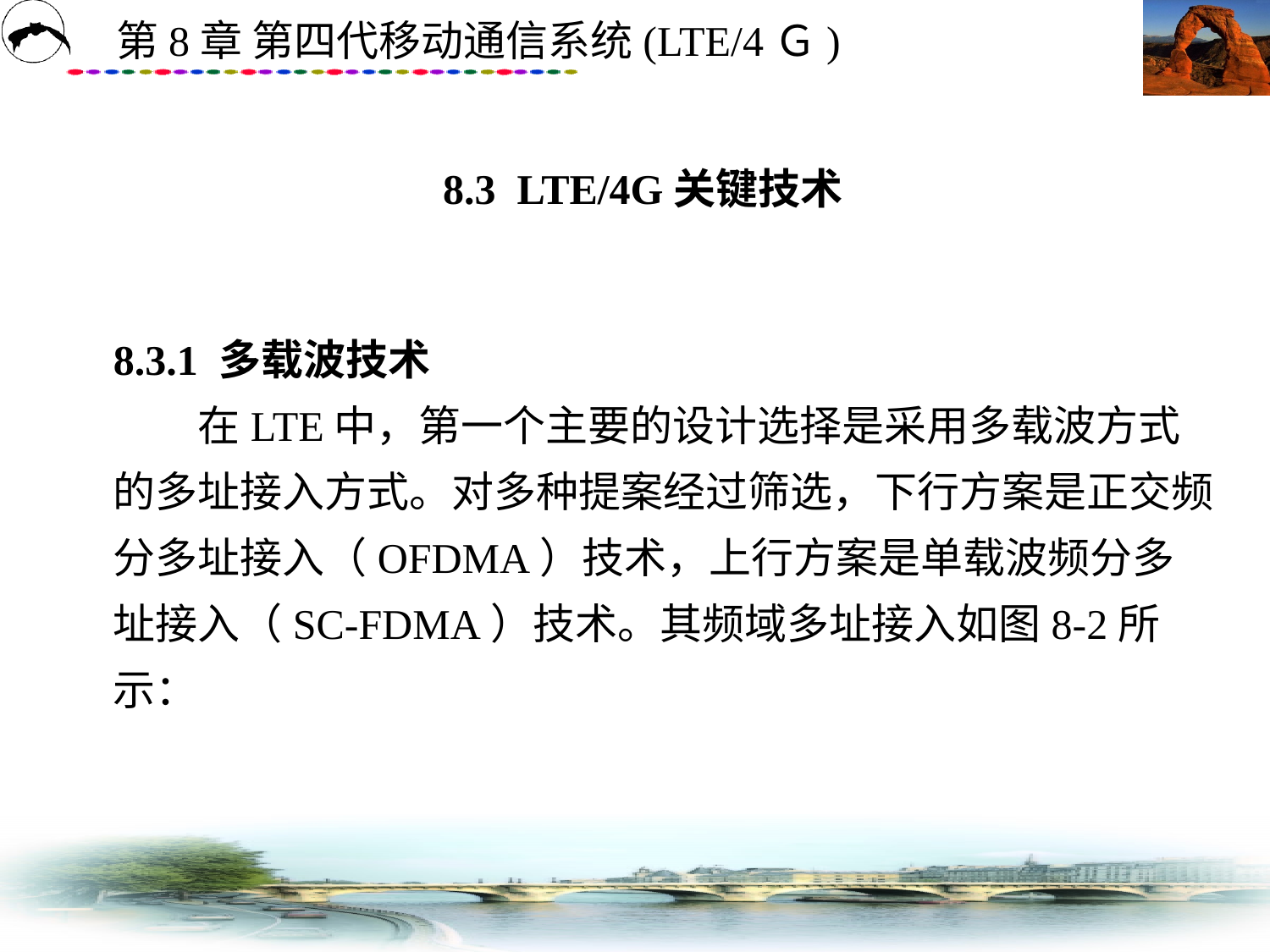

# 8.3  LTE/4G关键技术
8.3.1 多载波技术
　　在LTE中，第一个主要的设计选择是采用多载波方式的多址接入方式。对多种提案经过筛选，下行方案是正交频分多址接入（OFDMA）技术，上行方案是单载波频分多址接入（SC-FDMA）技术。其频域多址接入如图8-2所示：